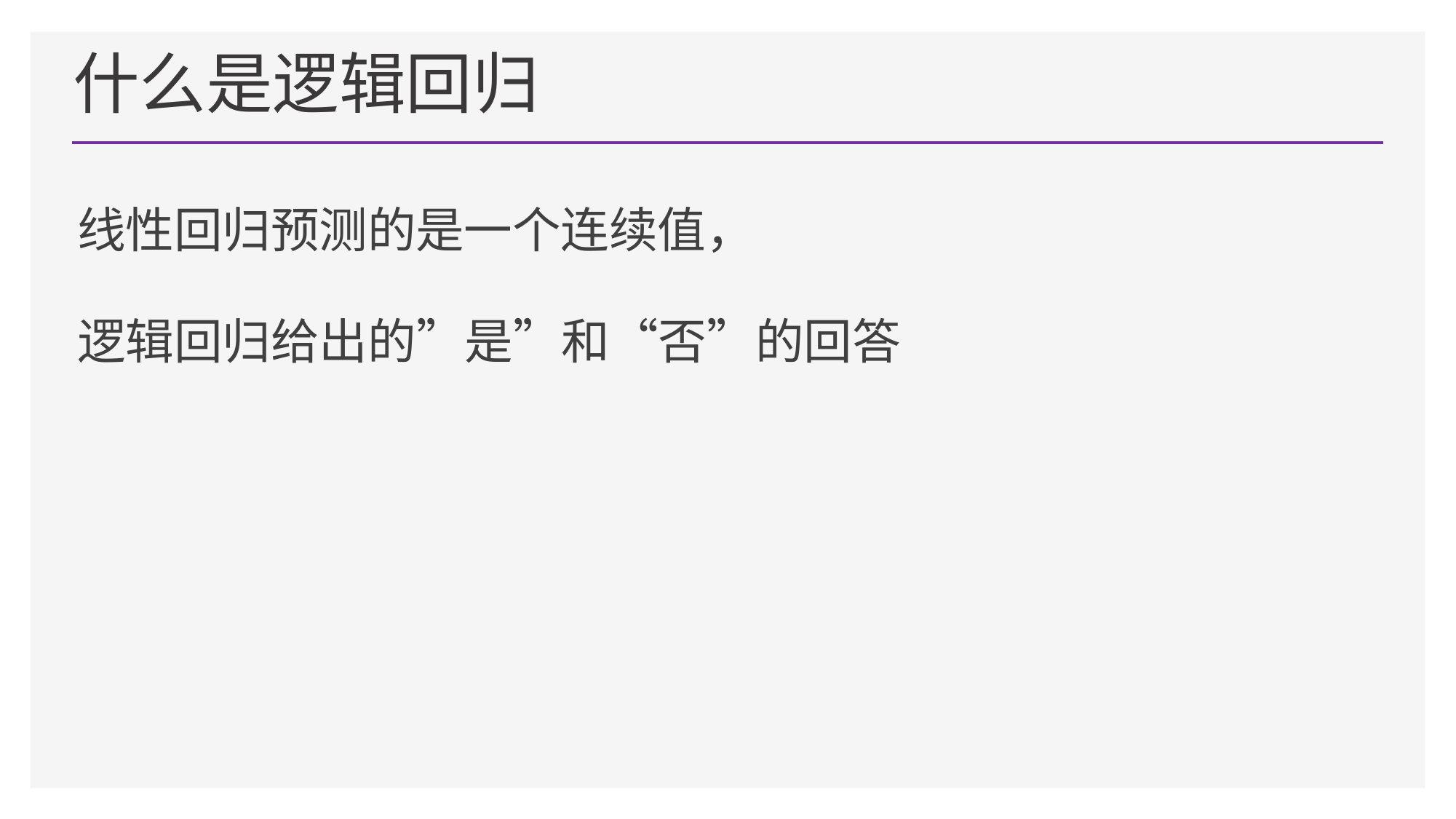

# 什么是逻辑回归
线性回归预测的是一个连续值，
逻辑回归给出的”是”和“否”的回答